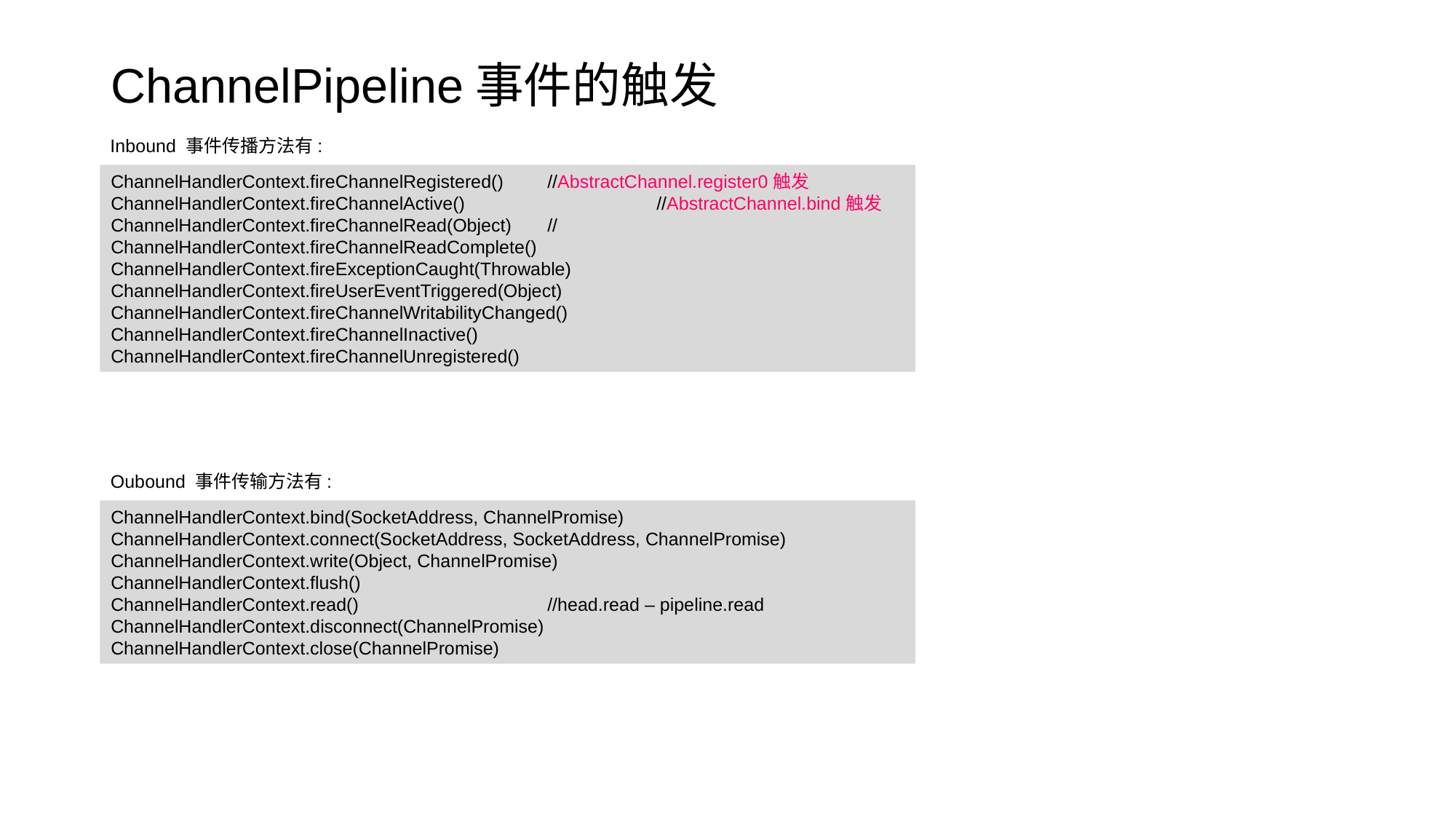

# ChannelPipeline事件的触发
Inbound 事件传播方法有:
ChannelHandlerContext.fireChannelRegistered()	//AbstractChannel.register0触发
ChannelHandlerContext.fireChannelActive()		//AbstractChannel.bind触发
ChannelHandlerContext.fireChannelRead(Object)	//
ChannelHandlerContext.fireChannelReadComplete()
ChannelHandlerContext.fireExceptionCaught(Throwable)
ChannelHandlerContext.fireUserEventTriggered(Object)
ChannelHandlerContext.fireChannelWritabilityChanged()
ChannelHandlerContext.fireChannelInactive()
ChannelHandlerContext.fireChannelUnregistered()
Oubound 事件传输方法有:
ChannelHandlerContext.bind(SocketAddress, ChannelPromise)
ChannelHandlerContext.connect(SocketAddress, SocketAddress, ChannelPromise)
ChannelHandlerContext.write(Object, ChannelPromise)
ChannelHandlerContext.flush()
ChannelHandlerContext.read()		//head.read – pipeline.read
ChannelHandlerContext.disconnect(ChannelPromise)
ChannelHandlerContext.close(ChannelPromise)